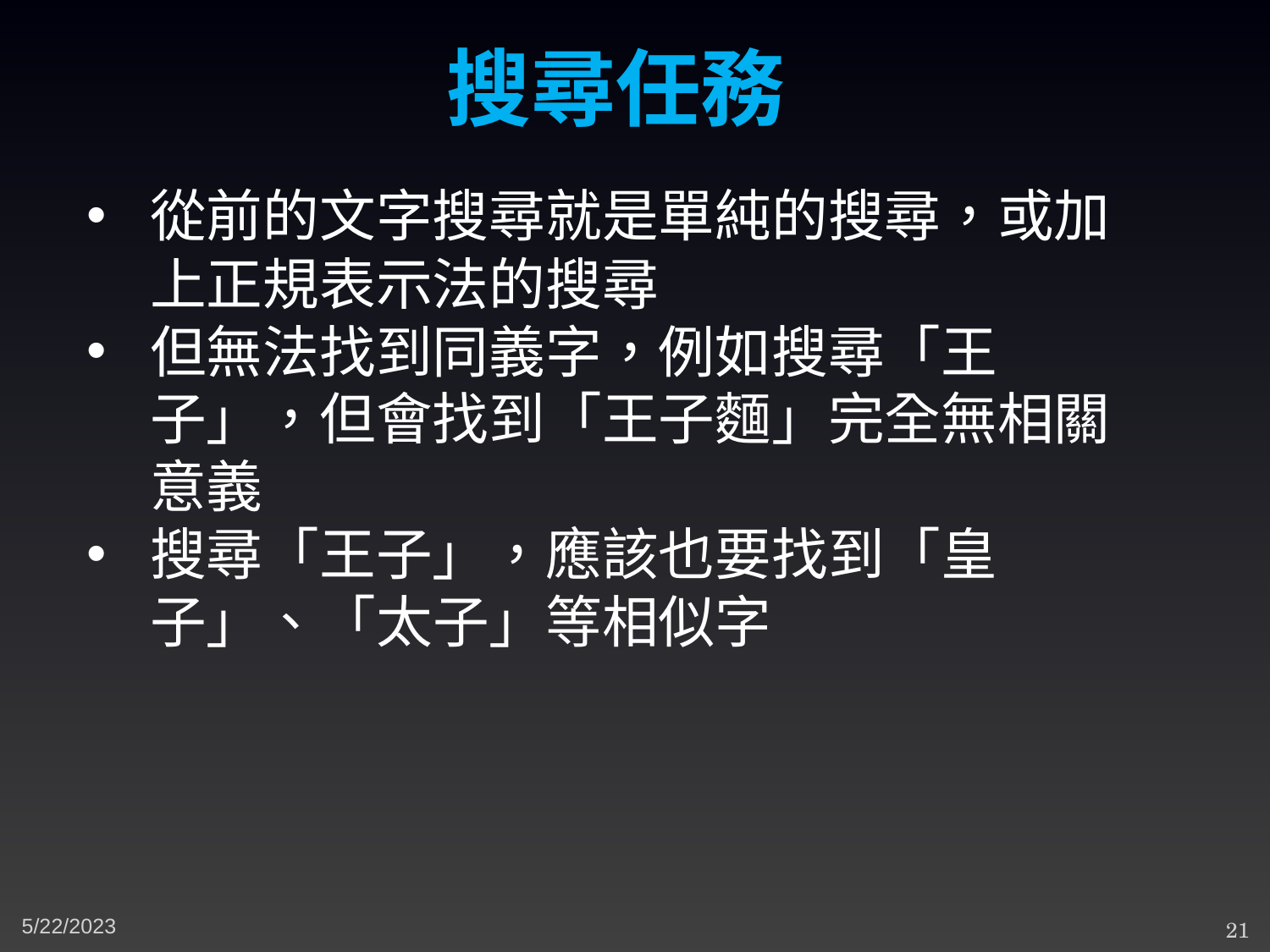

搜尋任務
從前的文字搜尋就是單純的搜尋，或加上正規表示法的搜尋
但無法找到同義字，例如搜尋「王子」，但會找到「王子麵」完全無相關意義
搜尋「王子」，應該也要找到「皇子」、「太子」等相似字

5/22/2023
21